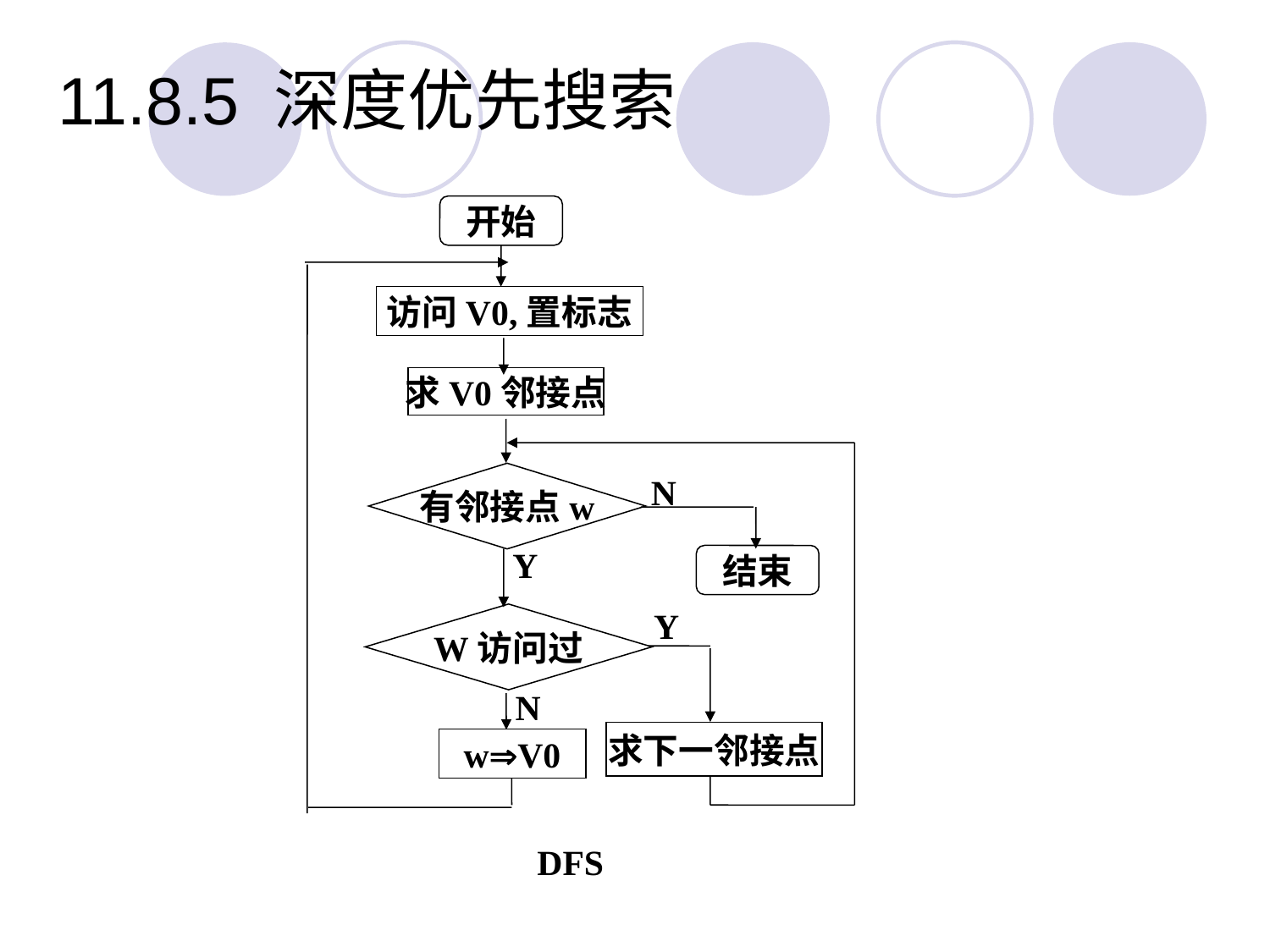

11.8.5 深度优先搜索
开始

访问V0,置标志

求V0邻接点

有邻接点w
N

Y
结束

Y
W访问过

N

求下一邻接点
w⇒V0

DFS